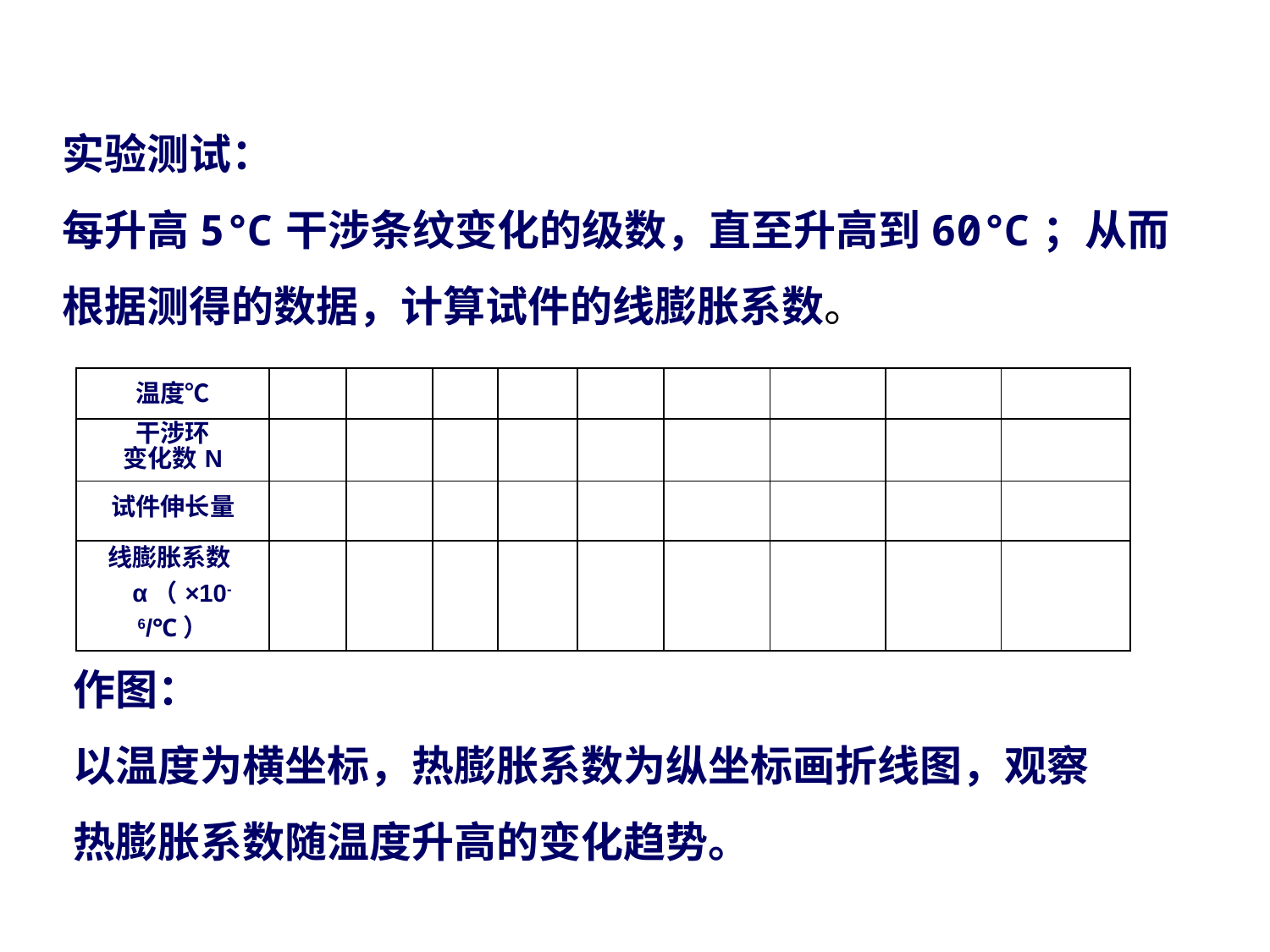

实验测试：
每升高5℃干涉条纹变化的级数，直至升高到60℃；从而根据测得的数据，计算试件的线膨胀系数。
| 温度℃ |  |  |  |  |  |  |  |  |  |
| --- | --- | --- | --- | --- | --- | --- | --- | --- | --- |
| 干涉环 变化数N |  |  |  |  |  |  |  |  |  |
| 试件伸长量 |  |  |  |  |  |  |  |  |  |
| 线膨胀系数 α（×10-6/℃） |  |  |  |  |  |  |  |  |  |
作图：
以温度为横坐标，热膨胀系数为纵坐标画折线图，观察热膨胀系数随温度升高的变化趋势。